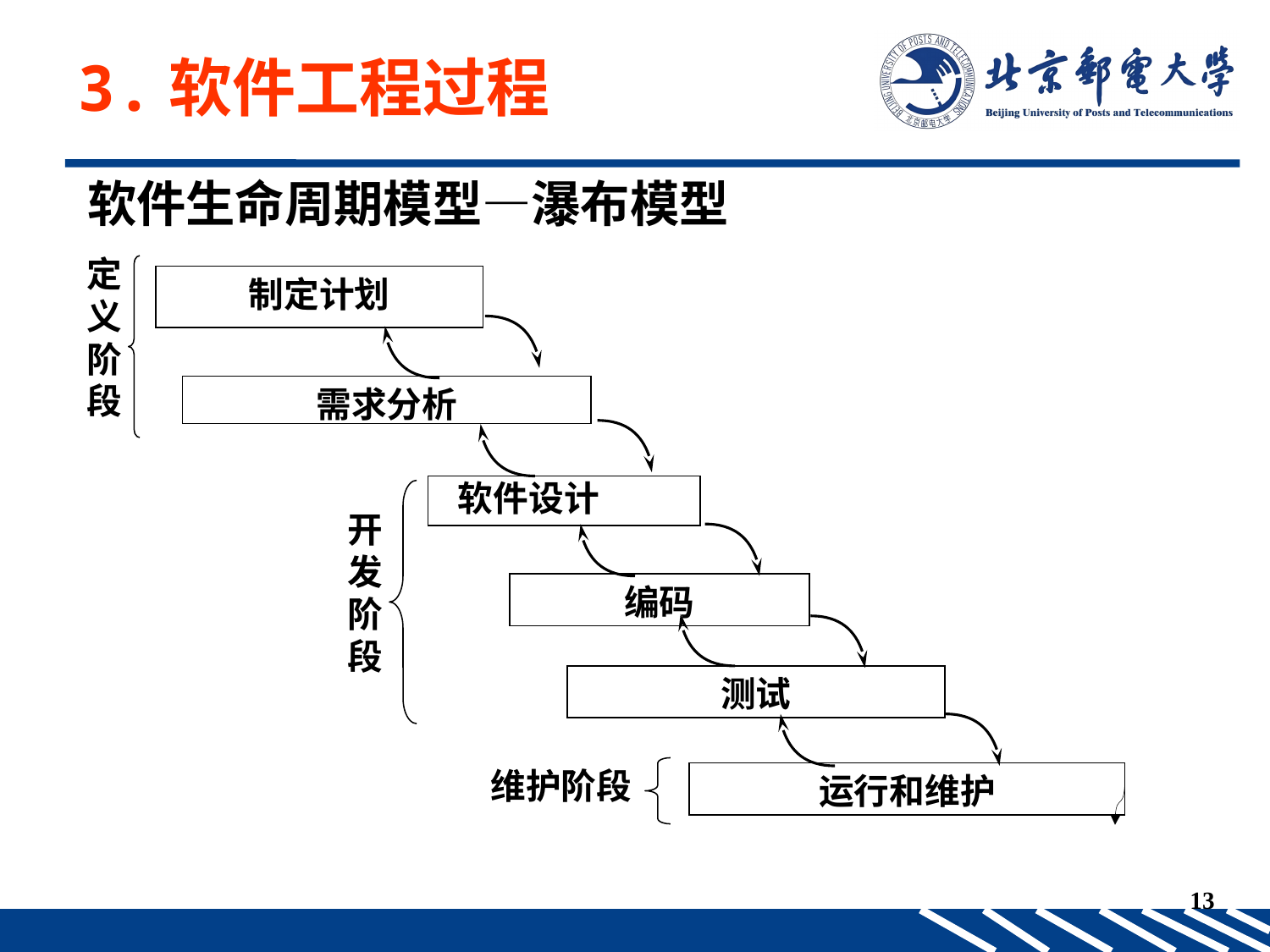

3.软件工程过程
软件生命周期模型—瀑布模型
定
义
阶段

制定计划
需求分析

编码
测试
运行和维护

开
发阶段

维护阶段
软件设计

13